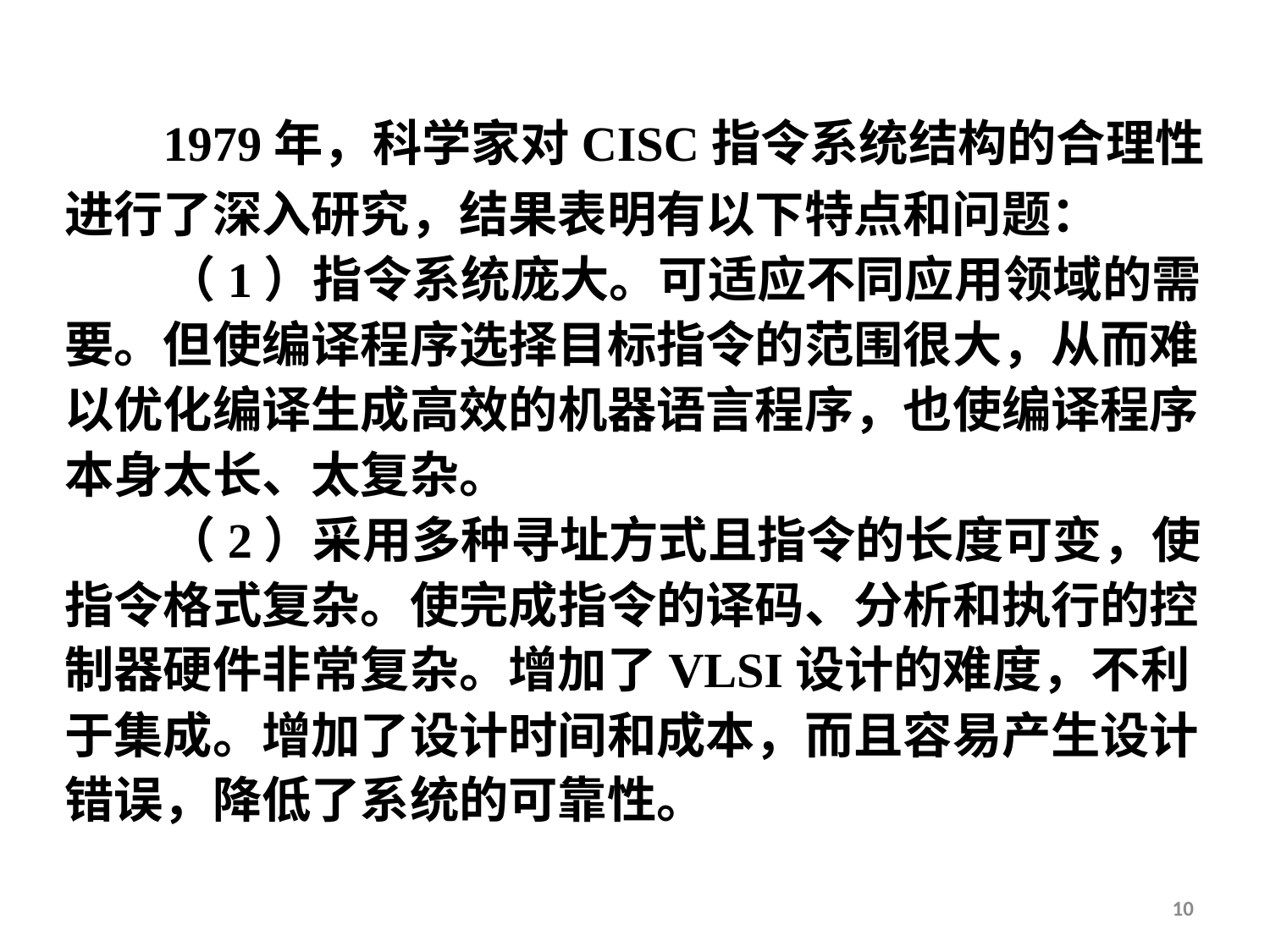

1979年，科学家对CISC指令系统结构的合理性进行了深入研究，结果表明有以下特点和问题：
        （1）指令系统庞大。可适应不同应用领域的需要。但使编译程序选择目标指令的范围很大，从而难以优化编译生成高效的机器语言程序，也使编译程序本身太长、太复杂。
        （2）采用多种寻址方式且指令的长度可变，使指令格式复杂。使完成指令的译码、分析和执行的控制器硬件非常复杂。增加了VLSI设计的难度，不利于集成。增加了设计时间和成本，而且容易产生设计错误，降低了系统的可靠性。
10